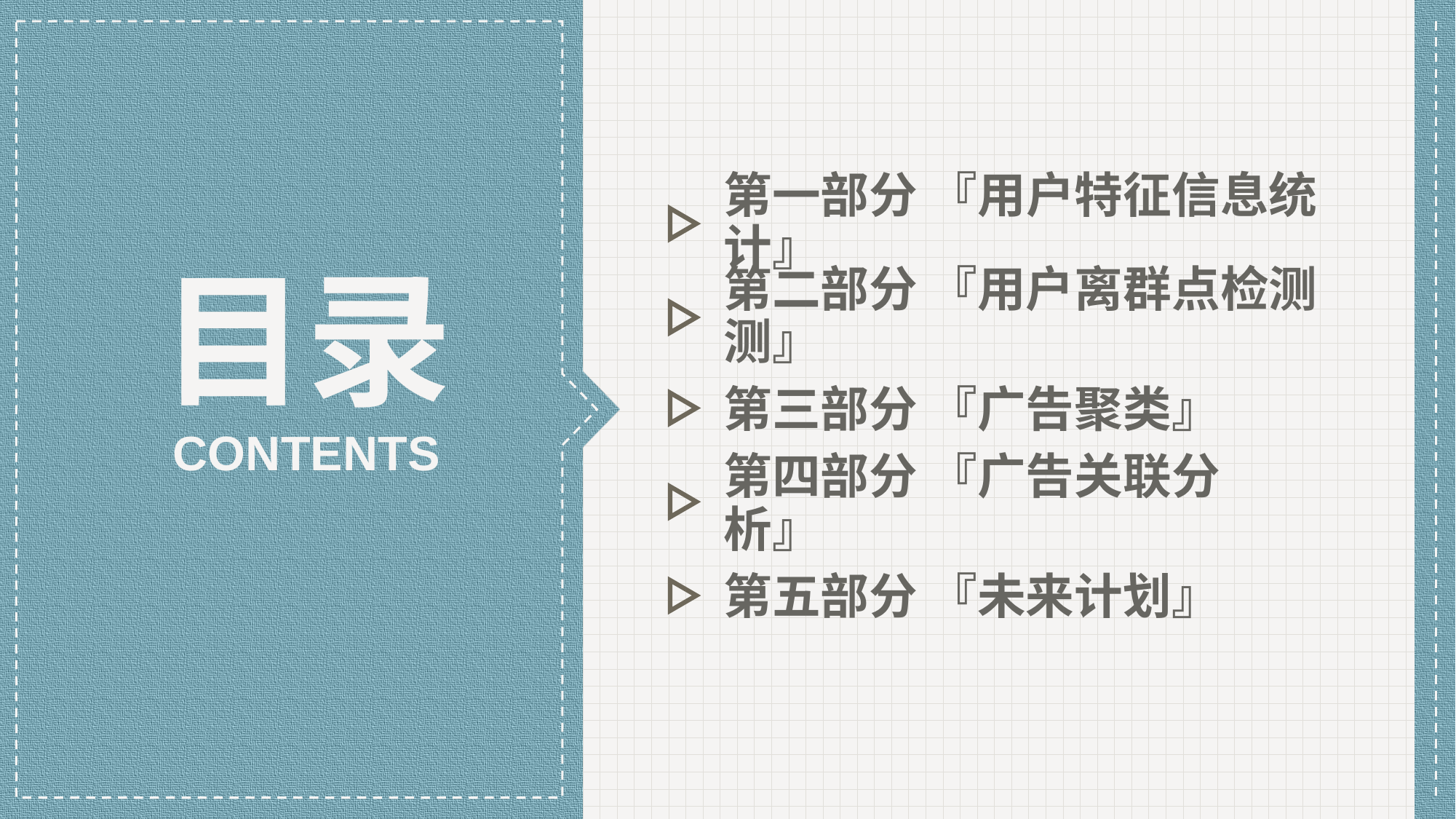

第一部分 『用户特征信息统计』

目录
第二部分 『用户离群点检测测』

第三部分 『广告聚类』

CONTENTS
第四部分 『广告关联分析』

第五部分 『未来计划』